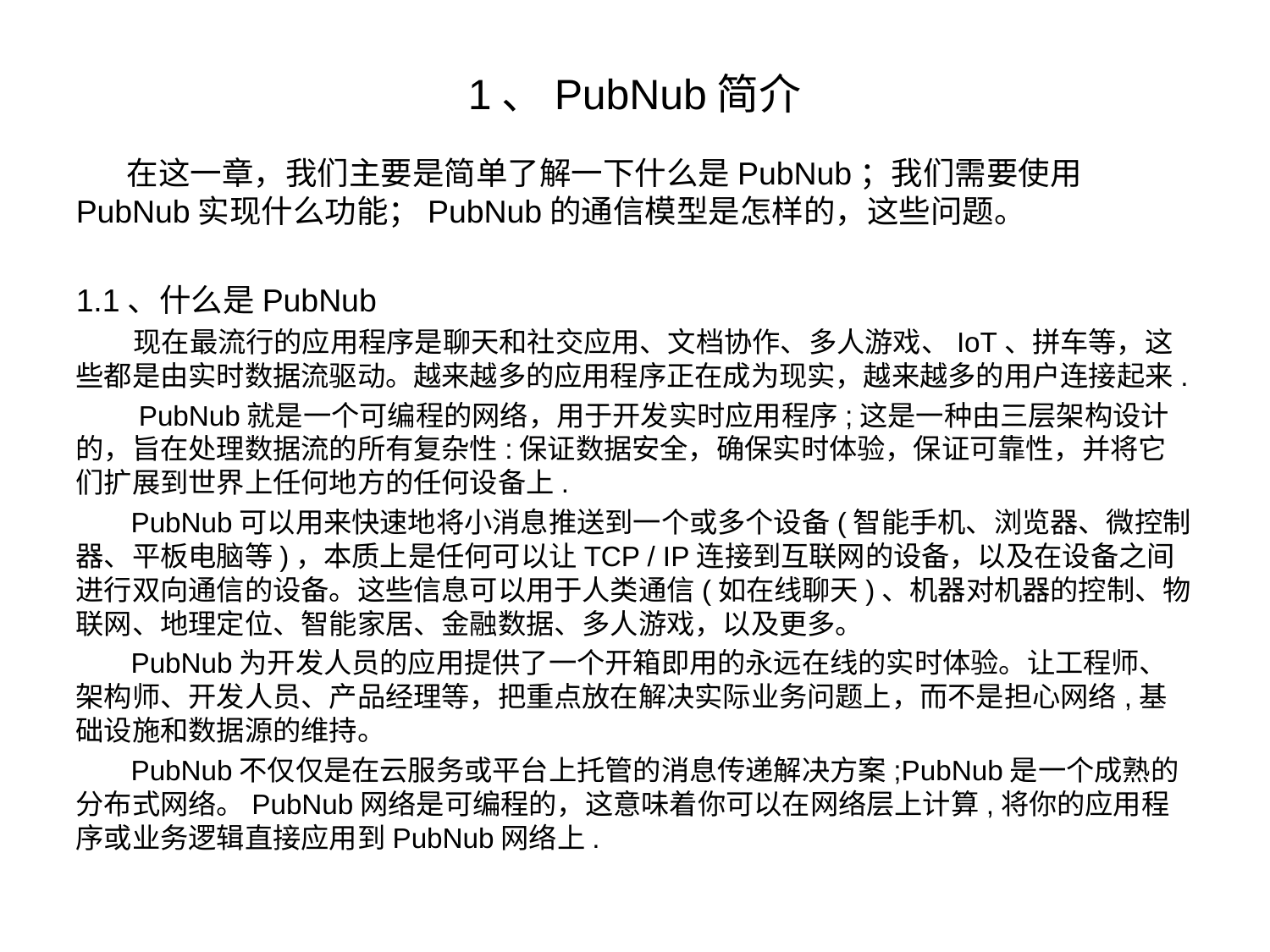

# 1、PubNub简介
      在这一章，我们主要是简单了解一下什么是PubNub；我们需要使用PubNub实现什么功能；PubNub的通信模型是怎样的，这些问题。

1.1、什么是PubNub
        现在最流行的应用程序是聊天和社交应用、文档协作、多人游戏、IoT、拼车等，这些都是由实时数据流驱动。越来越多的应用程序正在成为现实，越来越多的用户连接起来.
        PubNub就是一个可编程的网络，用于开发实时应用程序;这是一种由三层架构设计的，旨在处理数据流的所有复杂性:保证数据安全，确保实时体验，保证可靠性，并将它们扩展到世界上任何地方的任何设备上.
       PubNub可以用来快速地将小消息推送到一个或多个设备(智能手机、浏览器、微控制器、平板电脑等)，本质上是任何可以让TCP / IP连接到互联网的设备，以及在设备之间进行双向通信的设备。这些信息可以用于人类通信(如在线聊天)、机器对机器的控制、物联网、地理定位、智能家居、金融数据、多人游戏，以及更多。
       PubNub为开发人员的应用提供了一个开箱即用的永远在线的实时体验。让工程师、架构师、开发人员、产品经理等，把重点放在解决实际业务问题上，而不是担心网络,基础设施和数据源的维持。
       PubNub不仅仅是在云服务或平台上托管的消息传递解决方案;PubNub是一个成熟的分布式网络。PubNub网络是可编程的，这意味着你可以在网络层上计算,将你的应用程序或业务逻辑直接应用到PubNub网络上.